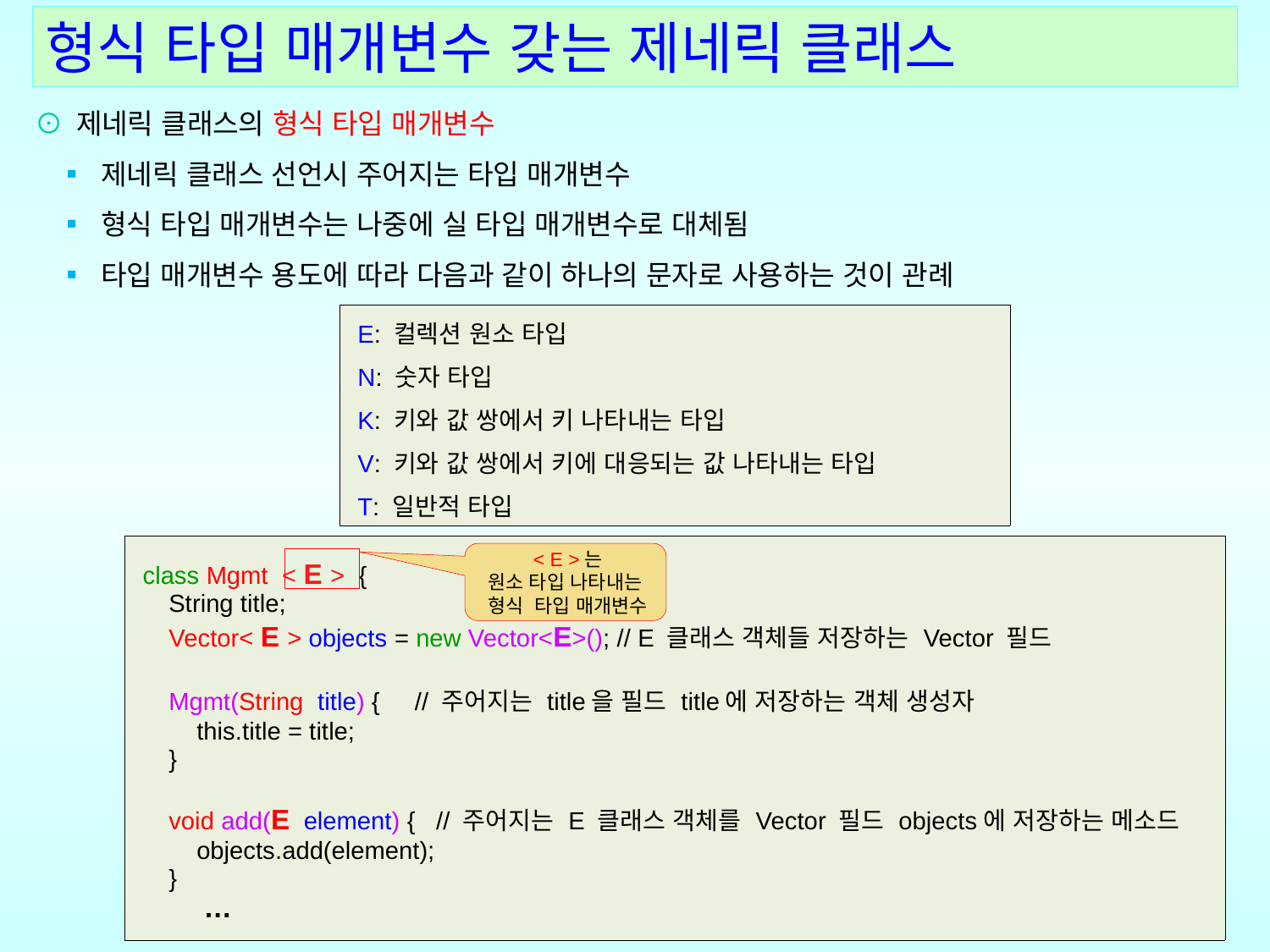

형식 타입 매개변수 갖는 제네릭 클래스
⊙ 제네릭 클래스의 형식 타입 매개변수
   ▪ 제네릭 클래스 선언시 주어지는 타입 매개변수
   ▪ 형식 타입 매개변수는 나중에 실 타입 매개변수로 대체됨
   ▪ 타입 매개변수 용도에 따라 다음과 같이 하나의 문자로 사용하는 것이 관례
| E: 컬렉션 원소 타입 N: 숫자 타입 K: 키와 값 쌍에서 키 나타내는 타입 V: 키와 값 쌍에서 키에 대응되는 값 나타내는 타입 T: 일반적 타입 S: 2번째 타입 매개변수 |
| --- |
| class Mgmt < E > { String title; Vector< E > objects = new Vector<E>(); // E 클래스 객체들 저장하는 Vector 필드 Mgmt(String title) { // 주어지는 title을 필드 title에 저장하는 객체 생성자 this.title = title; } void add(E element) { // 주어지는 E 클래스 객체를 Vector 필드 objects에 저장하는 메소드 objects.add(element); } … |
| --- |
< E >는
원소 타입 나타내는
형식  타입 매개변수